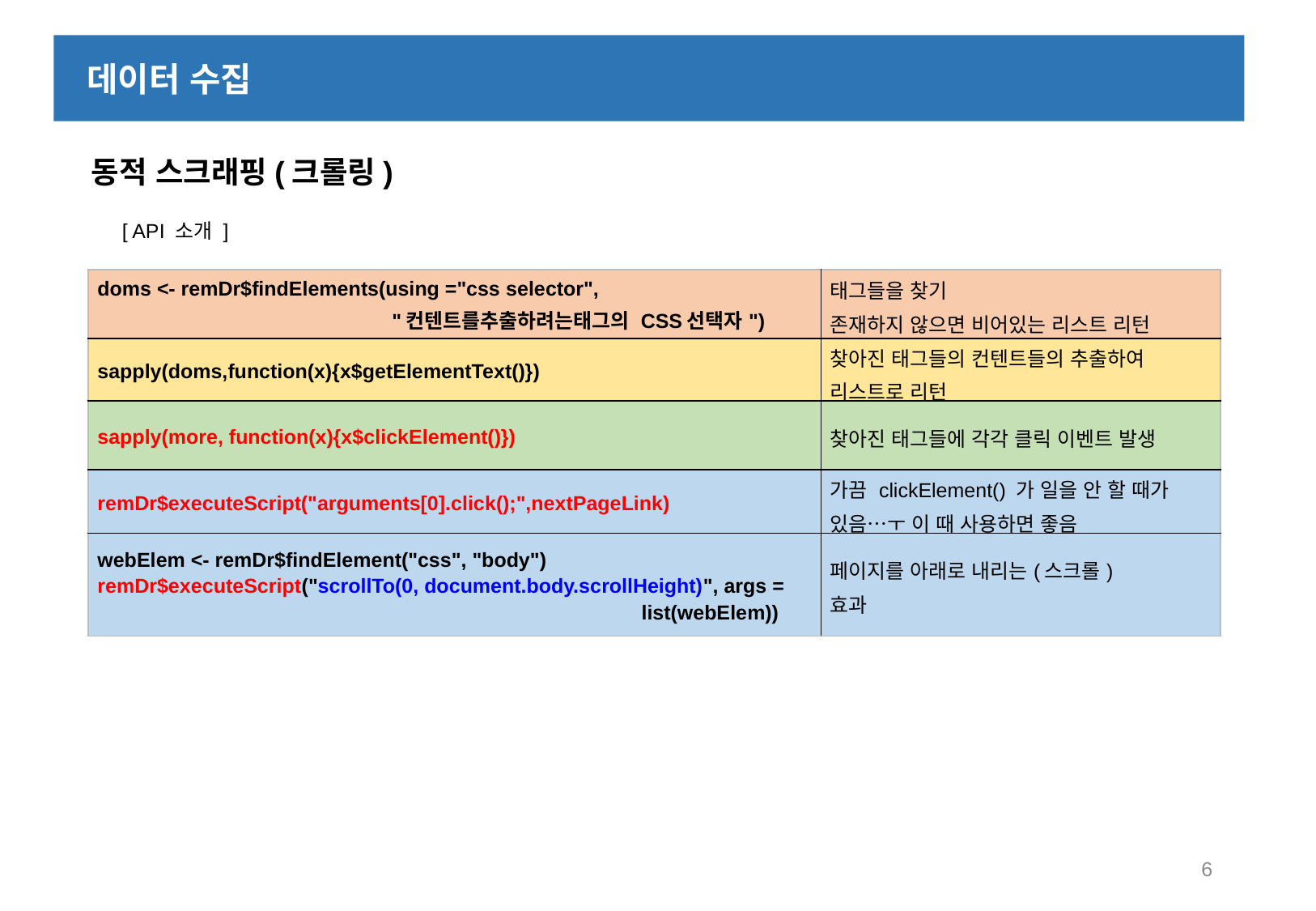

데이터 수집

 동적 스크래핑(크롤링)
[ API 소개 ]

| doms <- remDr$findElements(using ="css selector", "컨텐트를추출하려는태그의 CSS선택자") | 태그들을 찾기 존재하지 않으면 비어있는 리스트 리턴 |
| --- | --- |
| sapply(doms,function(x){x$getElementText()}) | 찾아진 태그들의 컨텐트들의 추출하여 리스트로 리턴 |
| sapply(more, function(x){x$clickElement()}) | 찾아진 태그들에 각각 클릭 이벤트 발생 |
| remDr$executeScript("arguments[0].click();",nextPageLink) | 가끔 clickElement() 가 일을 안 할 때가 있음…ㅜ 이 때 사용하면 좋음 |
| webElem <- remDr$findElement("css", "body") remDr$executeScript("scrollTo(0, document.body.scrollHeight)", args = list(webElem)) | 페이지를 아래로 내리는(스크롤) 효과 |
6